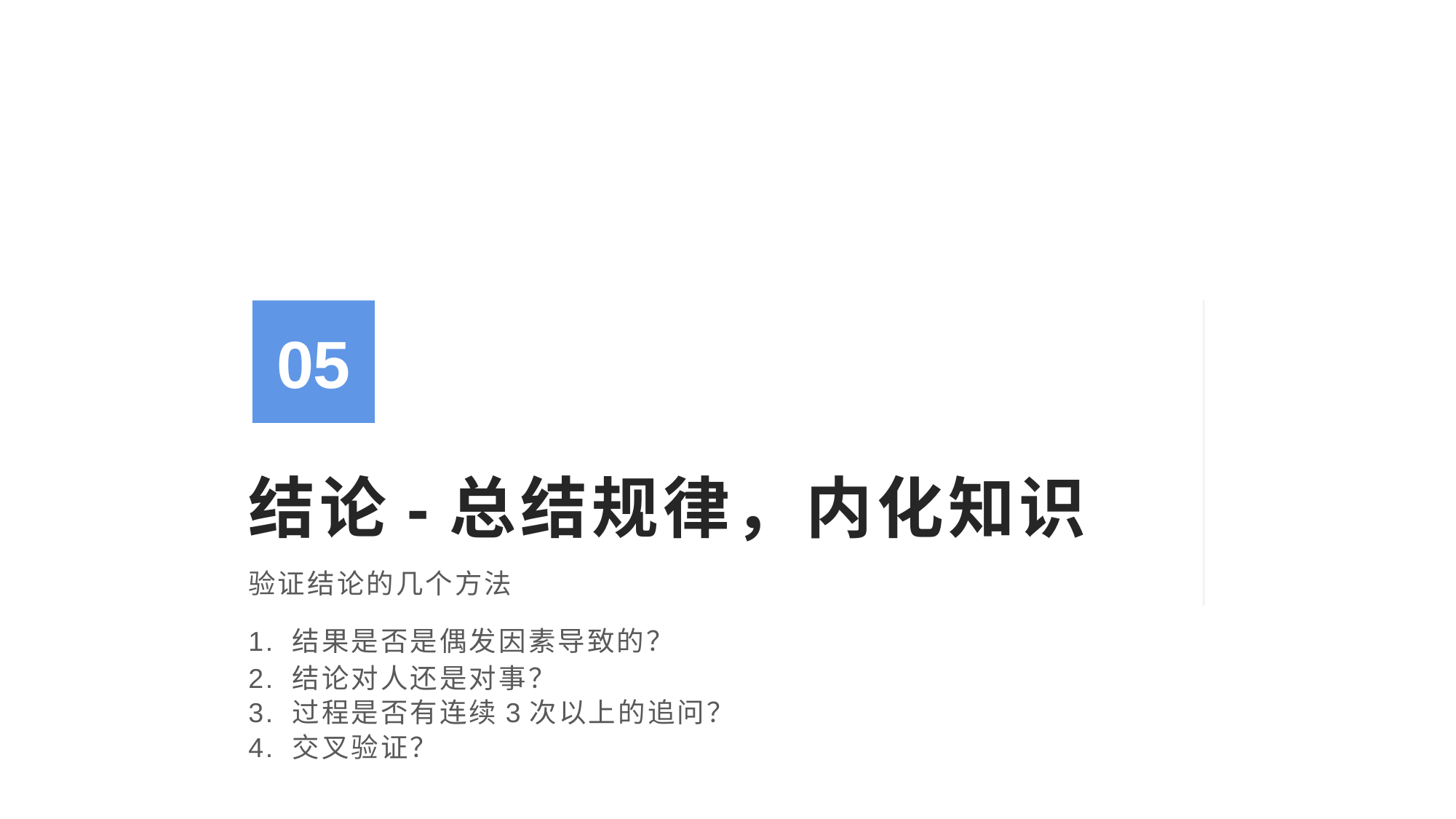

05

# 结论-总结规律，内化知识
验证结论的几个方法
1. 结果是否是偶发因素导致的？
2. 结论对人还是对事？
3. 过程是否有连续3次以上的追问？
4. 交叉验证？